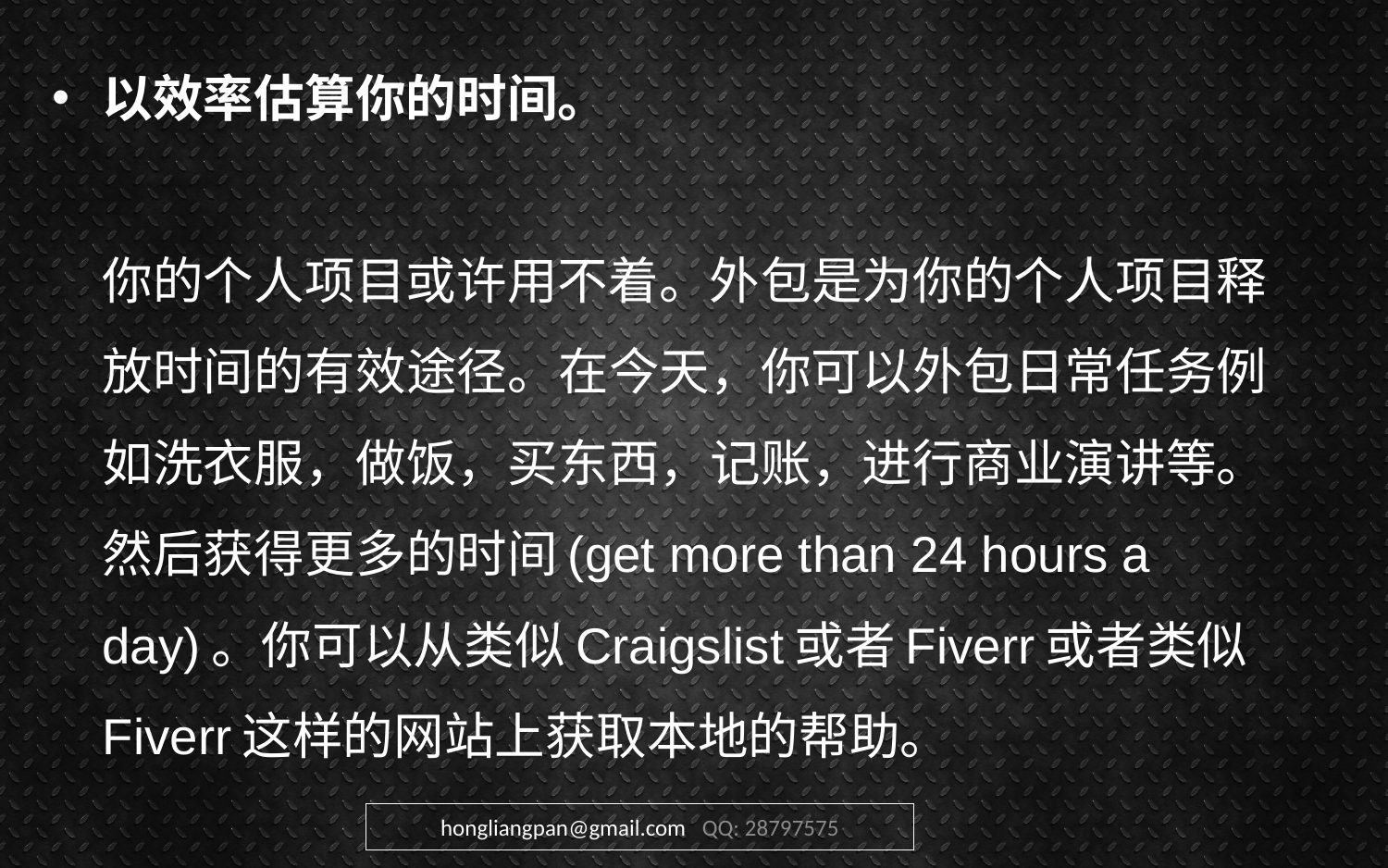

以效率估算你的时间。
你的个人项目或许用不着。外包是为你的个人项目释放时间的有效途径。在今天，你可以外包日常任务例如洗衣服，做饭，买东西，记账，进行商业演讲等。然后获得更多的时间(get more than 24 hours a day)。你可以从类似Craigslist或者Fiverr或者类似Fiverr这样的网站上获取本地的帮助。